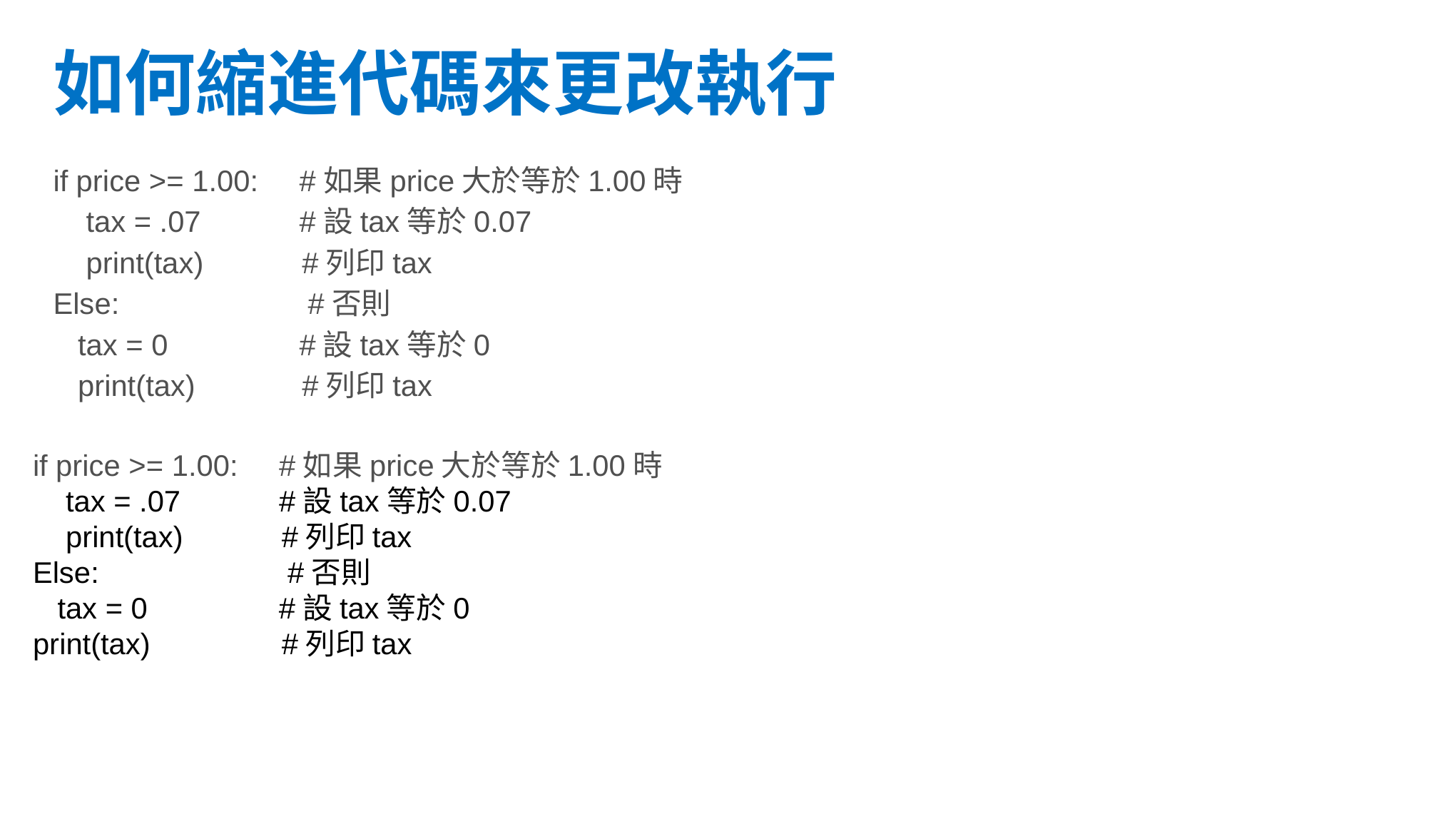

如何縮進代碼來更改執行
if price >= 1.00:     #如果price大於等於1.00時
    tax = .07            #設tax等於0.07
    print(tax)            #列印tax
Else:                       #否則
   tax = 0                #設tax等於0
   print(tax)             #列印tax

if price >= 1.00:     #如果price大於等於1.00時
    tax = .07            #設tax等於0.07
    print(tax)            #列印tax
Else:                       #否則
   tax = 0                #設tax等於0
print(tax)                #列印tax